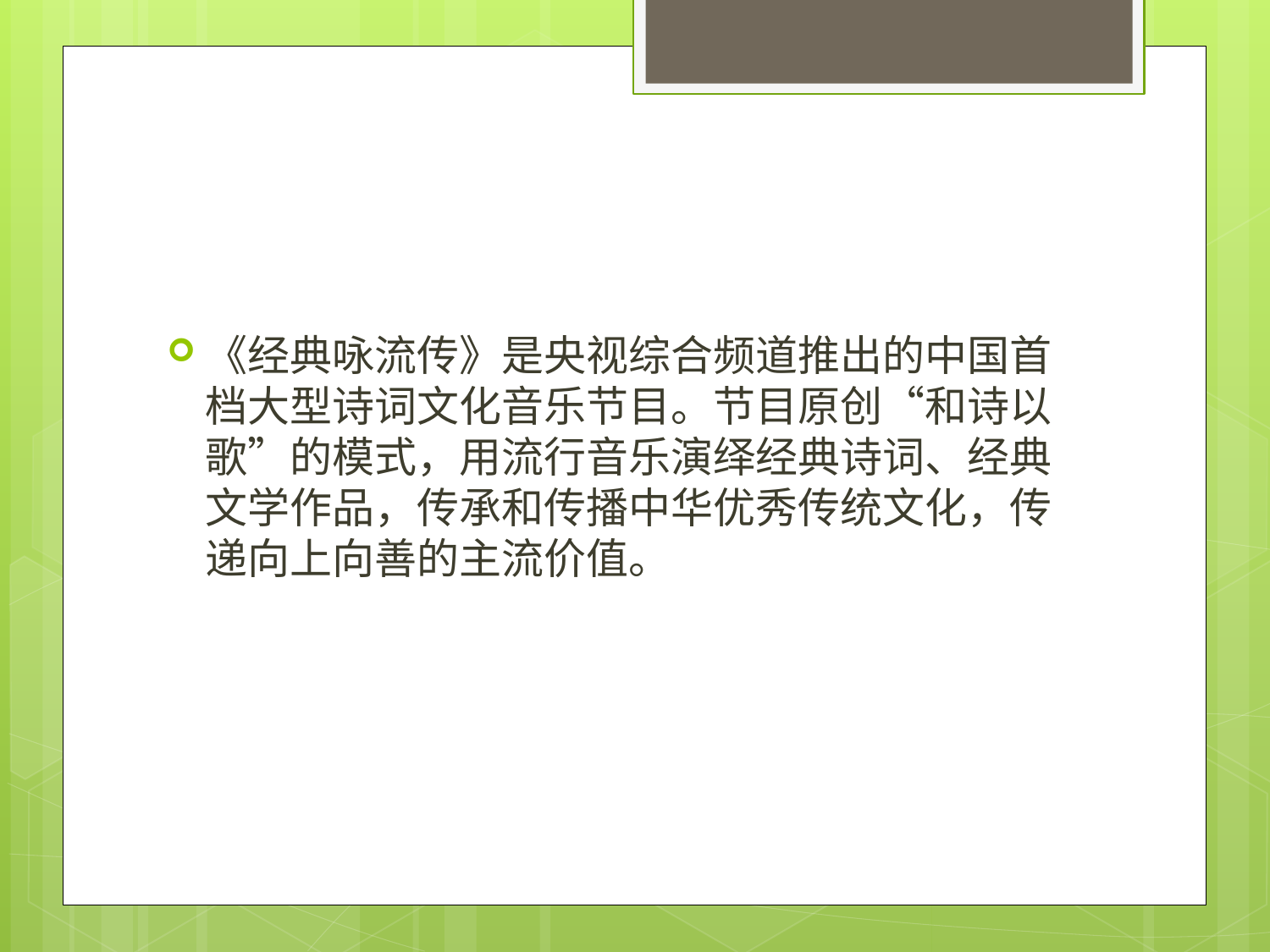

#
《经典咏流传》是央视综合频道推出的中国首档大型诗词文化音乐节目。节目原创“和诗以歌”的模式，用流行音乐演绎经典诗词、经典文学作品，传承和传播中华优秀传统文化，传递向上向善的主流价值。